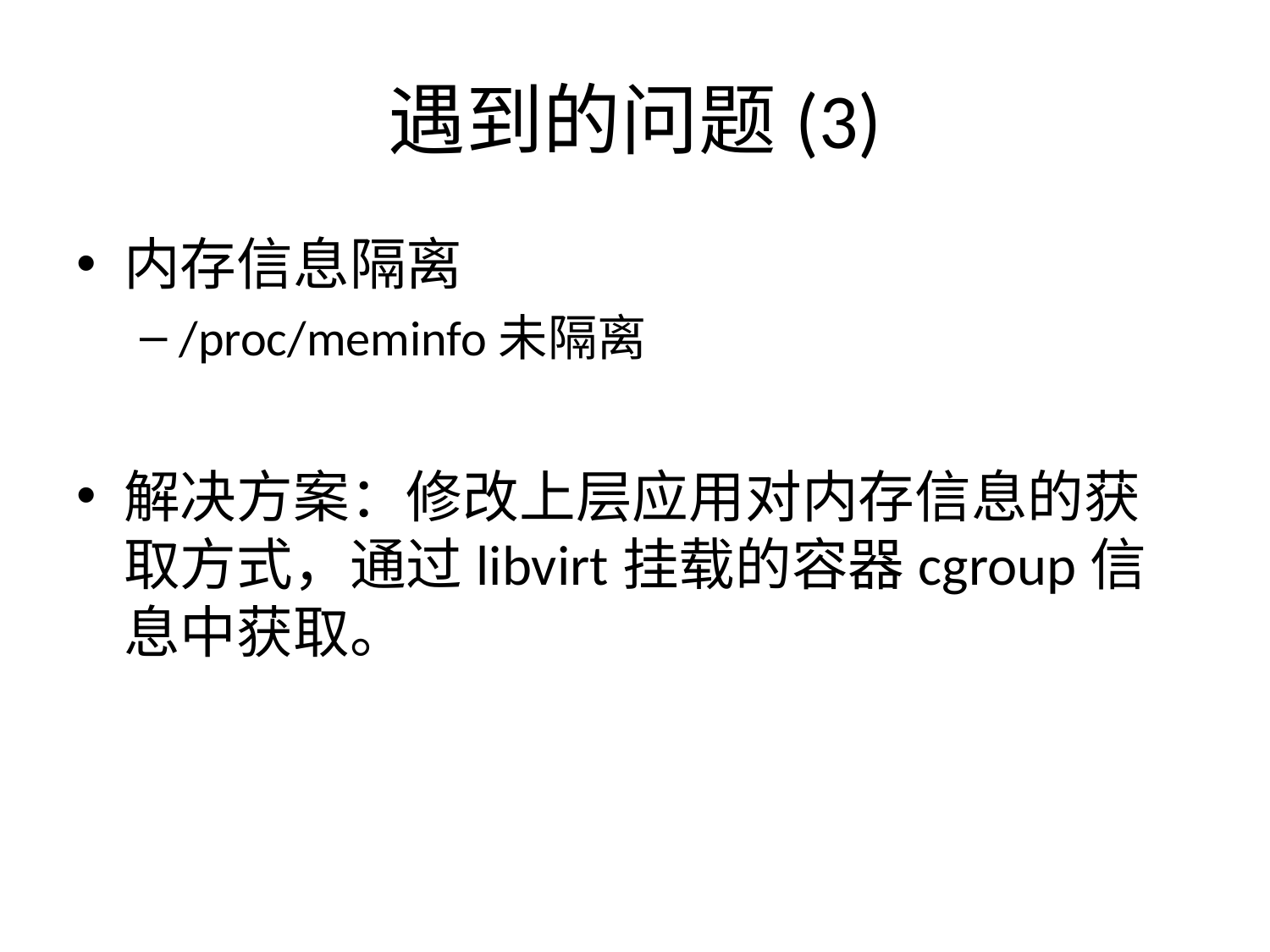

# 遇到的问题(3)
内存信息隔离
/proc/meminfo未隔离

解决方案：修改上层应用对内存信息的获取方式，通过libvirt挂载的容器cgroup信息中获取。